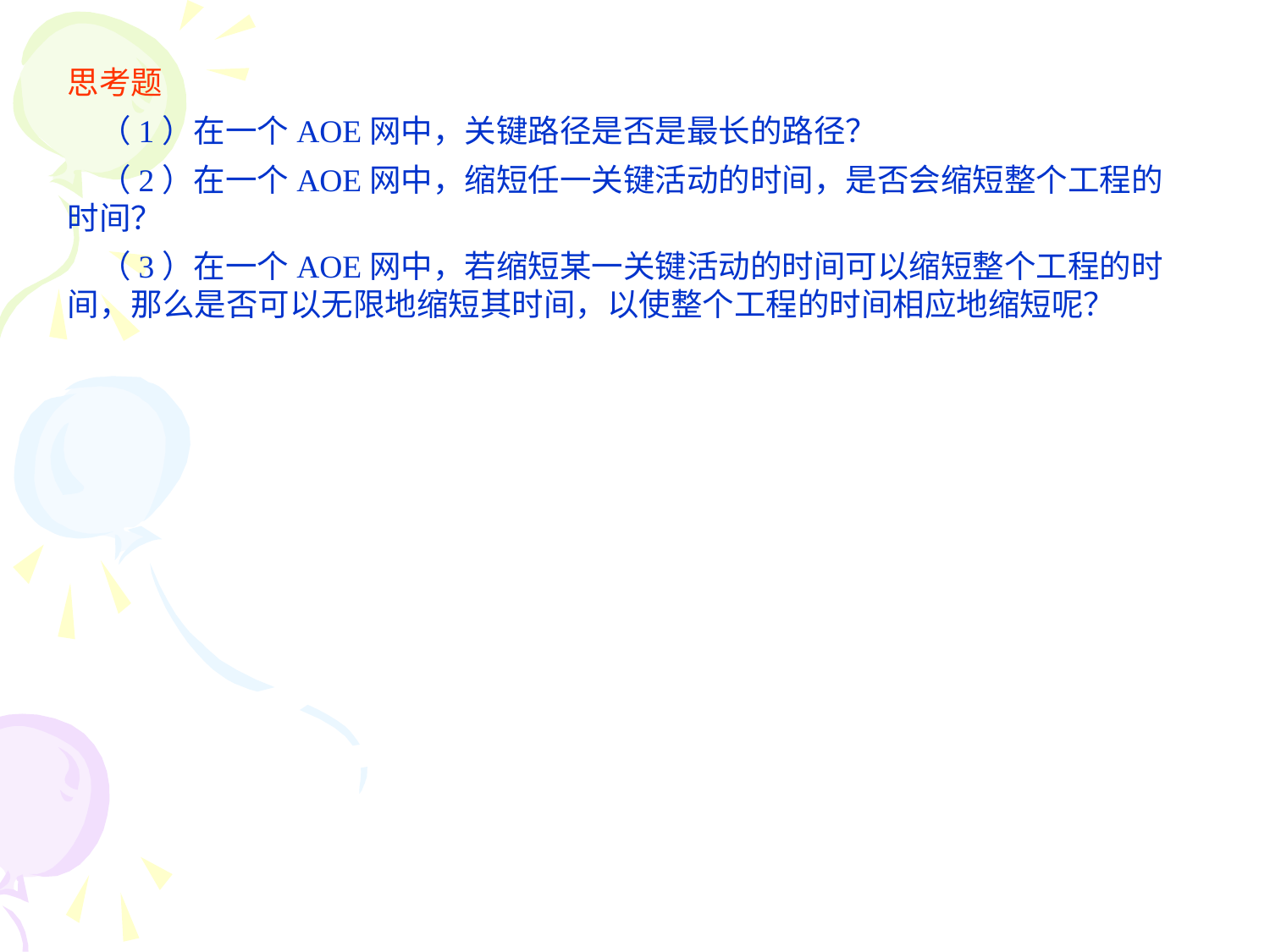

思考题
　（1）在一个AOE网中，关键路径是否是最长的路径？
　（2）在一个AOE网中，缩短任一关键活动的时间，是否会缩短整个工程的时间？
　（3）在一个AOE网中，若缩短某一关键活动的时间可以缩短整个工程的时间，那么是否可以无限地缩短其时间，以使整个工程的时间相应地缩短呢？